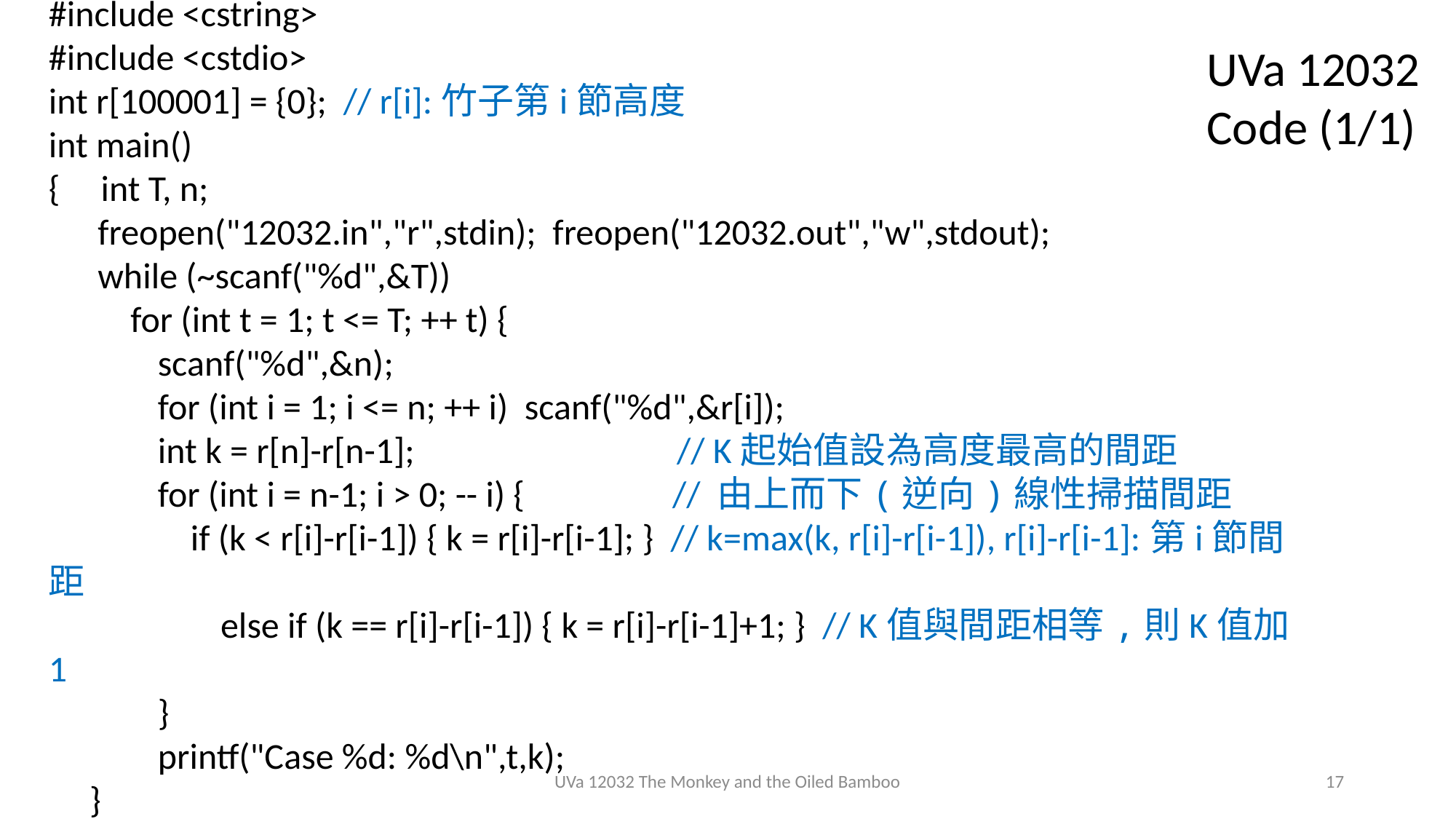

#include <cstring>
#include <cstdio>
int r[100001] = {0};  // r[i]:竹子第i節高度
int main()
{     int T, n;
      freopen("12032.in","r",stdin);  freopen("12032.out","w",stdout);
      while (~scanf("%d",&T))
          for (int t = 1; t <= T; ++ t) {
	scanf("%d",&n);
	for (int i = 1; i <= n; ++ i)  scanf("%d",&r[i]);
	int k = r[n]-r[n-1];                                // K起始值設為高度最高的間距
	for (int i = n-1; i > 0; -- i) {                  // 由上而下(逆向)線性掃描間距
	    if (k < r[i]-r[i-1]) { k = r[i]-r[i-1]; }  // k=max(k, r[i]-r[i-1]), r[i]-r[i-1]:第i節間距
                     else if (k == r[i]-r[i-1]) { k = r[i]-r[i-1]+1; }  // K值與間距相等,則K值加1
	}
	printf("Case %d: %d\n",t,k);
     }
     return 0;
}
UVa 12032 Code (1/1)
UVa 12032 The Monkey and the Oiled Bamboo
17